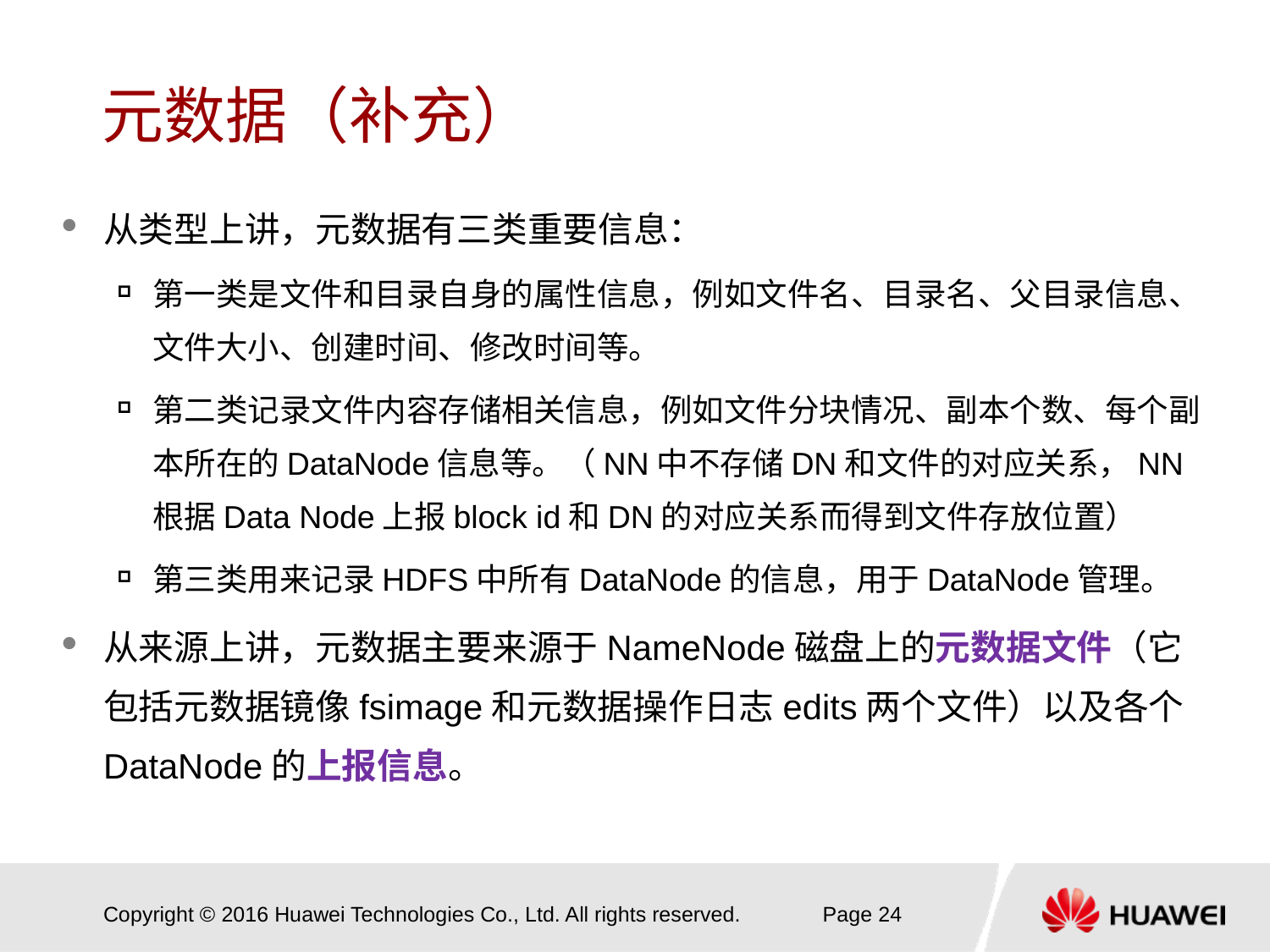

# 元数据（补充）
从类型上讲，元数据有三类重要信息：
第一类是文件和目录自身的属性信息，例如文件名、目录名、父目录信息、文件大小、创建时间、修改时间等。
第二类记录文件内容存储相关信息，例如文件分块情况、副本个数、每个副本所在的DataNode信息等。（NN中不存储DN和文件的对应关系，NN根据Data Node上报block id和DN的对应关系而得到文件存放位置）
第三类用来记录HDFS中所有DataNode的信息，用于DataNode管理。
从来源上讲，元数据主要来源于NameNode磁盘上的元数据文件（它包括元数据镜像fsimage和元数据操作日志edits两个文件）以及各个DataNode的上报信息。